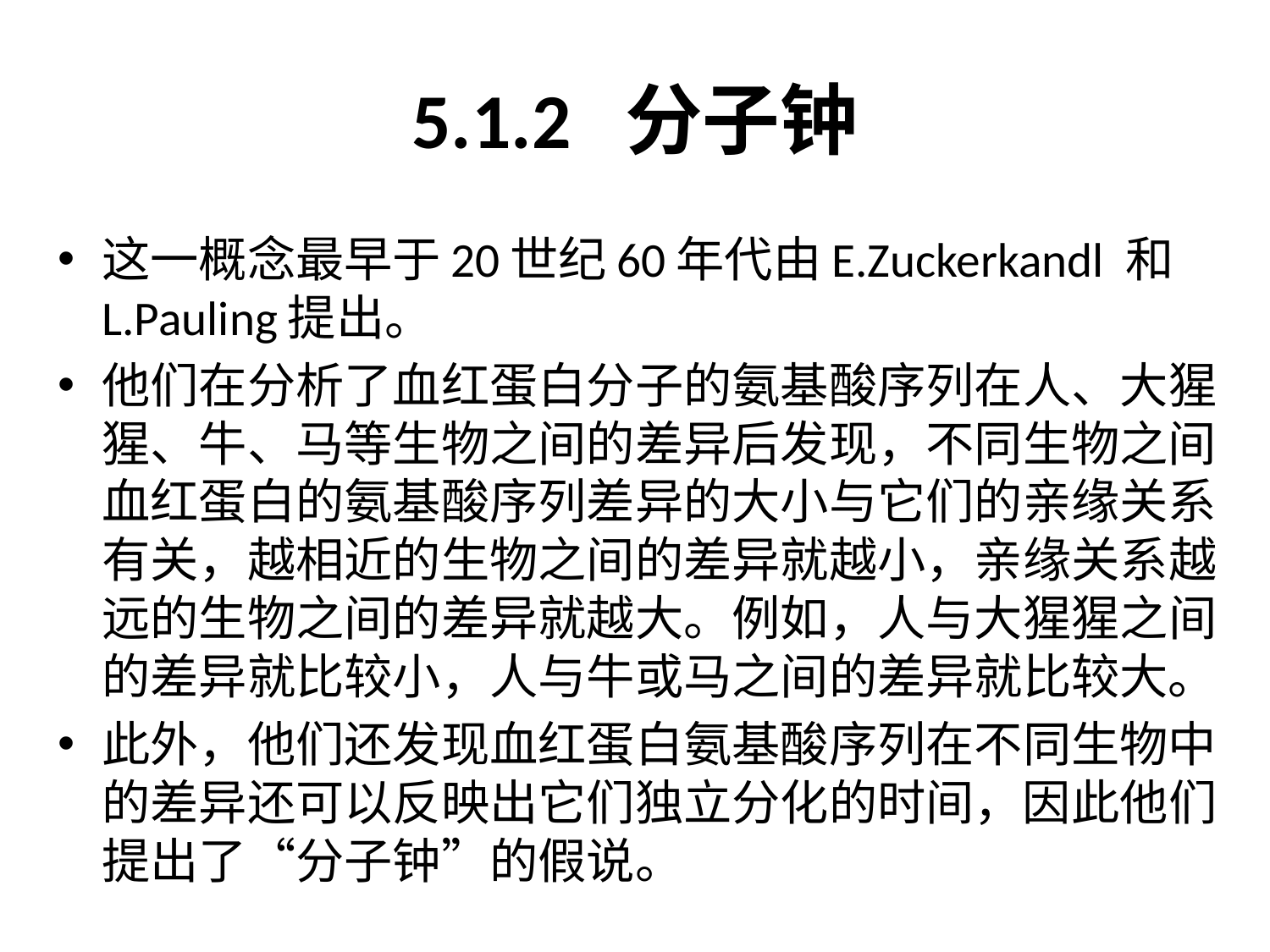

# 5.1.2  分子钟
这一概念最早于20世纪60年代由E.Zuckerkandl 和 L.Pauling提出。
他们在分析了血红蛋白分子的氨基酸序列在人、大猩猩、牛、马等生物之间的差异后发现，不同生物之间血红蛋白的氨基酸序列差异的大小与它们的亲缘关系有关，越相近的生物之间的差异就越小，亲缘关系越远的生物之间的差异就越大。例如，人与大猩猩之间的差异就比较小，人与牛或马之间的差异就比较大。
此外，他们还发现血红蛋白氨基酸序列在不同生物中的差异还可以反映出它们独立分化的时间，因此他们提出了“分子钟”的假说。